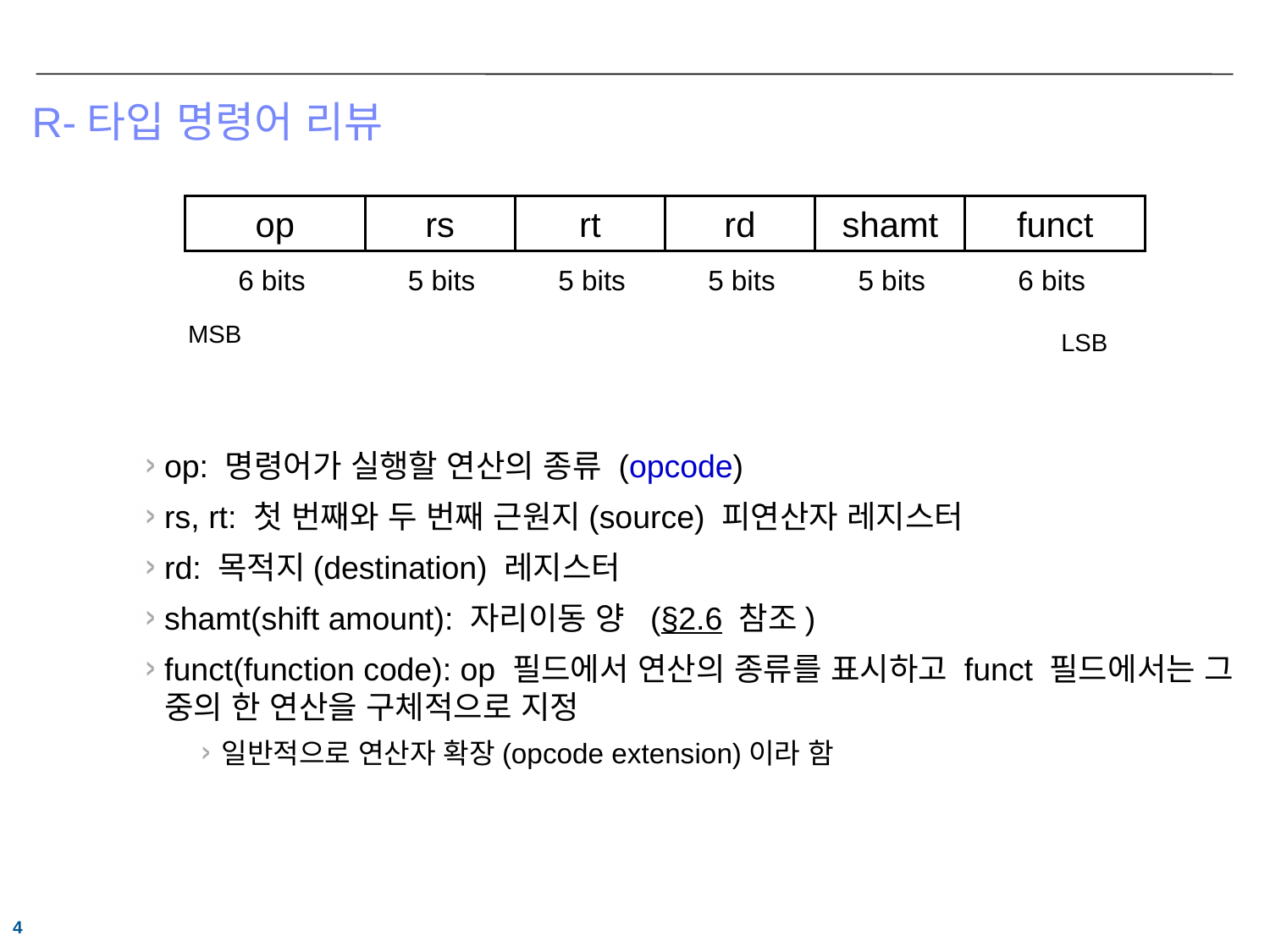

# R-타입 명령어 리뷰
op
rs
rt
rd
shamt
funct
6 bits
5 bits
5 bits
5 bits
5 bits
6 bits
MSB
LSB

op: 명령어가 실행할 연산의 종류 (opcode)
rs, rt: 첫 번째와 두 번째 근원지(source) 피연산자 레지스터
rd: 목적지(destination) 레지스터
shamt(shift amount): 자리이동 양  (§2.6 참조)
funct(function code): op 필드에서 연산의 종류를 표시하고 funct 필드에서는 그 중의 한 연산을 구체적으로 지정
일반적으로 연산자 확장(opcode extension)이라 함

4